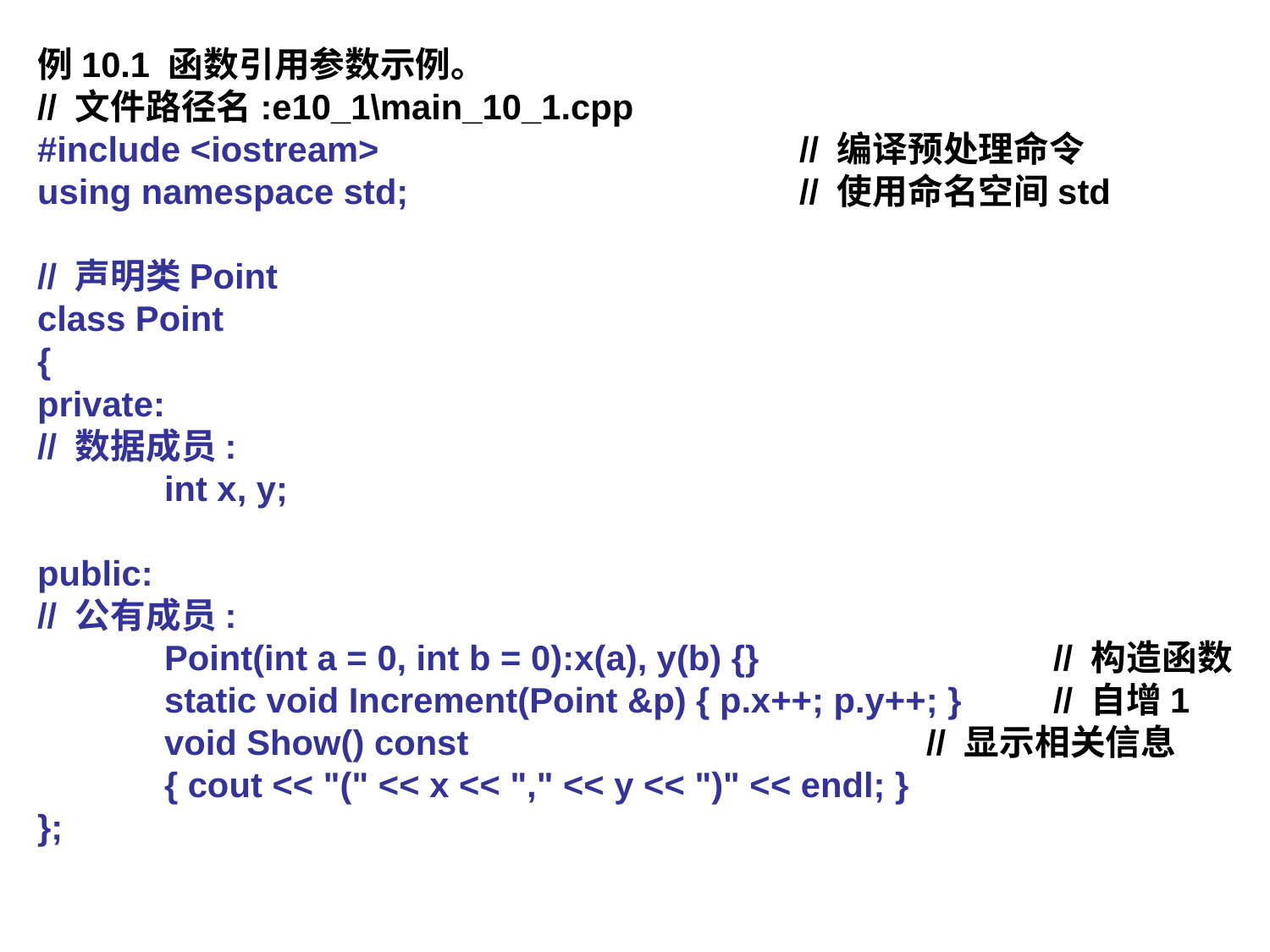

例10.1 函数引用参数示例。
// 文件路径名:e10_1\main_10_1.cpp
#include <iostream>               			// 编译预处理命令
using namespace std;				// 使用命名空间std

// 声明类Point
class Point
{
private:
// 数据成员:
	int x, y;

public:
// 公有成员:
	Point(int a = 0, int b = 0):x(a), y(b) {}			// 构造函数
	static void Increment(Point &p) { p.x++; p.y++; }	// 自增1
	void Show() const				// 显示相关信息
	{ cout << "(" << x << "," << y << ")" << endl; }
};